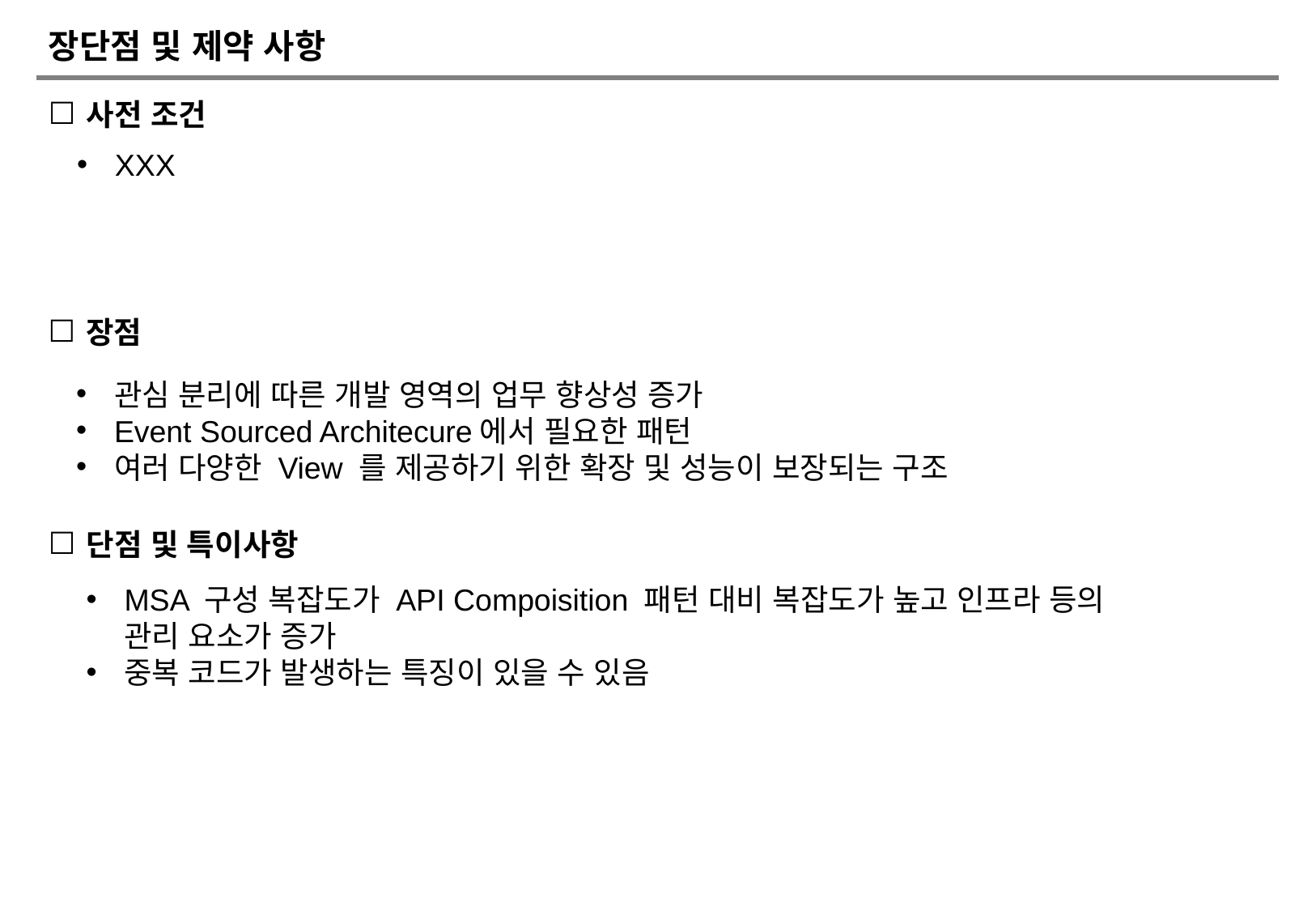

# 장단점 및 제약 사항
사전 조건
XXX
장점
관심 분리에 따른 개발 영역의 업무 향상성 증가
Event Sourced Architecure에서 필요한 패턴
여러 다양한 View 를 제공하기 위한 확장 및 성능이 보장되는 구조
단점 및 특이사항
MSA 구성 복잡도가 API Compoisition 패턴 대비 복잡도가 높고 인프라 등의 관리 요소가 증가
중복 코드가 발생하는 특징이 있을 수 있음